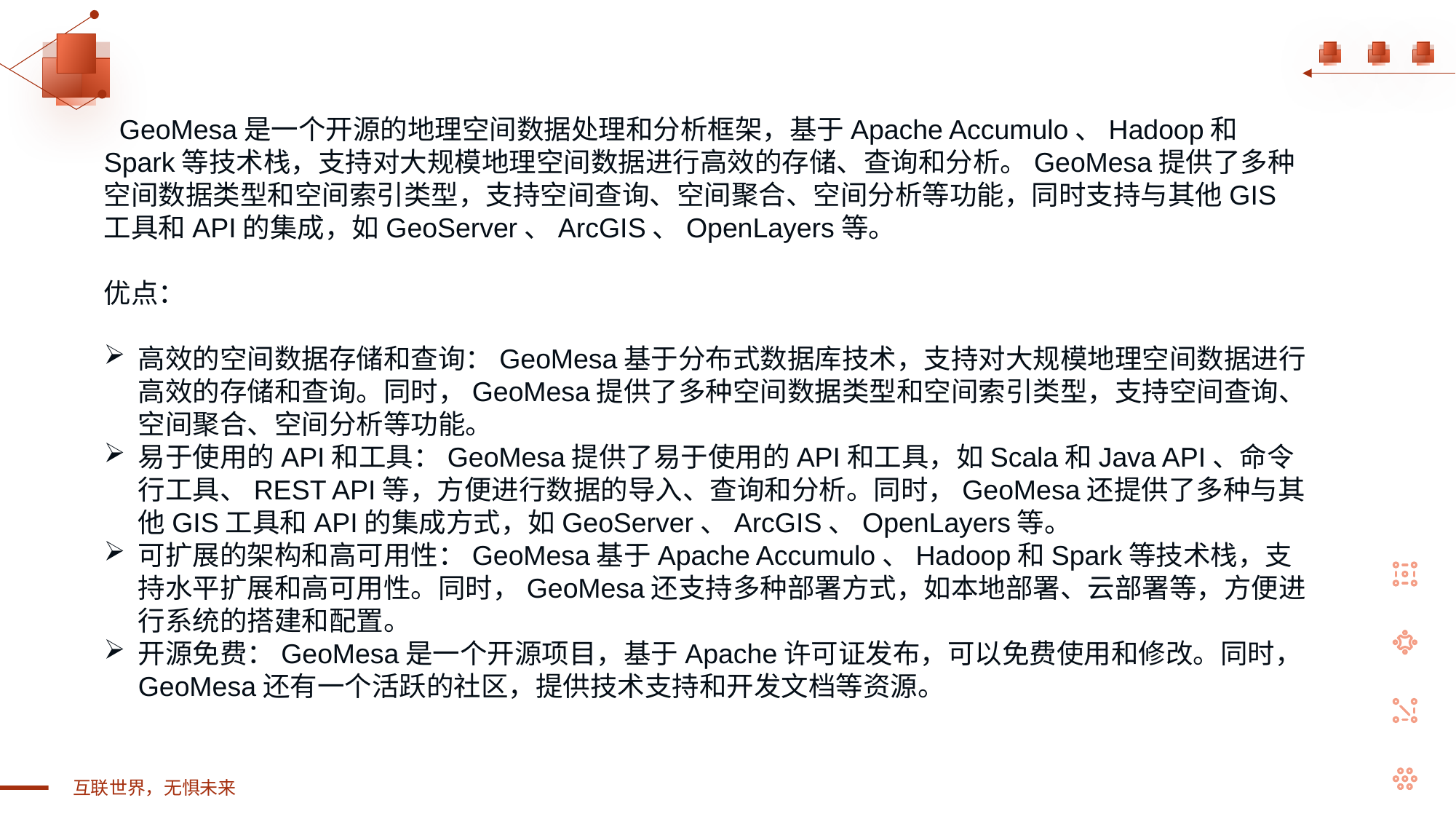

GeoMesa是一个开源的地理空间数据处理和分析框架，基于Apache Accumulo、Hadoop和Spark等技术栈，支持对大规模地理空间数据进行高效的存储、查询和分析。GeoMesa提供了多种空间数据类型和空间索引类型，支持空间查询、空间聚合、空间分析等功能，同时支持与其他GIS工具和API的集成，如GeoServer、ArcGIS、OpenLayers等。

优点：

高效的空间数据存储和查询：GeoMesa基于分布式数据库技术，支持对大规模地理空间数据进行高效的存储和查询。同时，GeoMesa提供了多种空间数据类型和空间索引类型，支持空间查询、空间聚合、空间分析等功能。
易于使用的API和工具：GeoMesa提供了易于使用的API和工具，如Scala和Java API、命令行工具、REST API等，方便进行数据的导入、查询和分析。同时，GeoMesa还提供了多种与其他GIS工具和API的集成方式，如GeoServer、ArcGIS、OpenLayers等。
可扩展的架构和高可用性：GeoMesa基于Apache Accumulo、Hadoop和Spark等技术栈，支持水平扩展和高可用性。同时，GeoMesa还支持多种部署方式，如本地部署、云部署等，方便进行系统的搭建和配置。
开源免费：GeoMesa是一个开源项目，基于Apache许可证发布，可以免费使用和修改。同时，GeoMesa还有一个活跃的社区，提供技术支持和开发文档等资源。